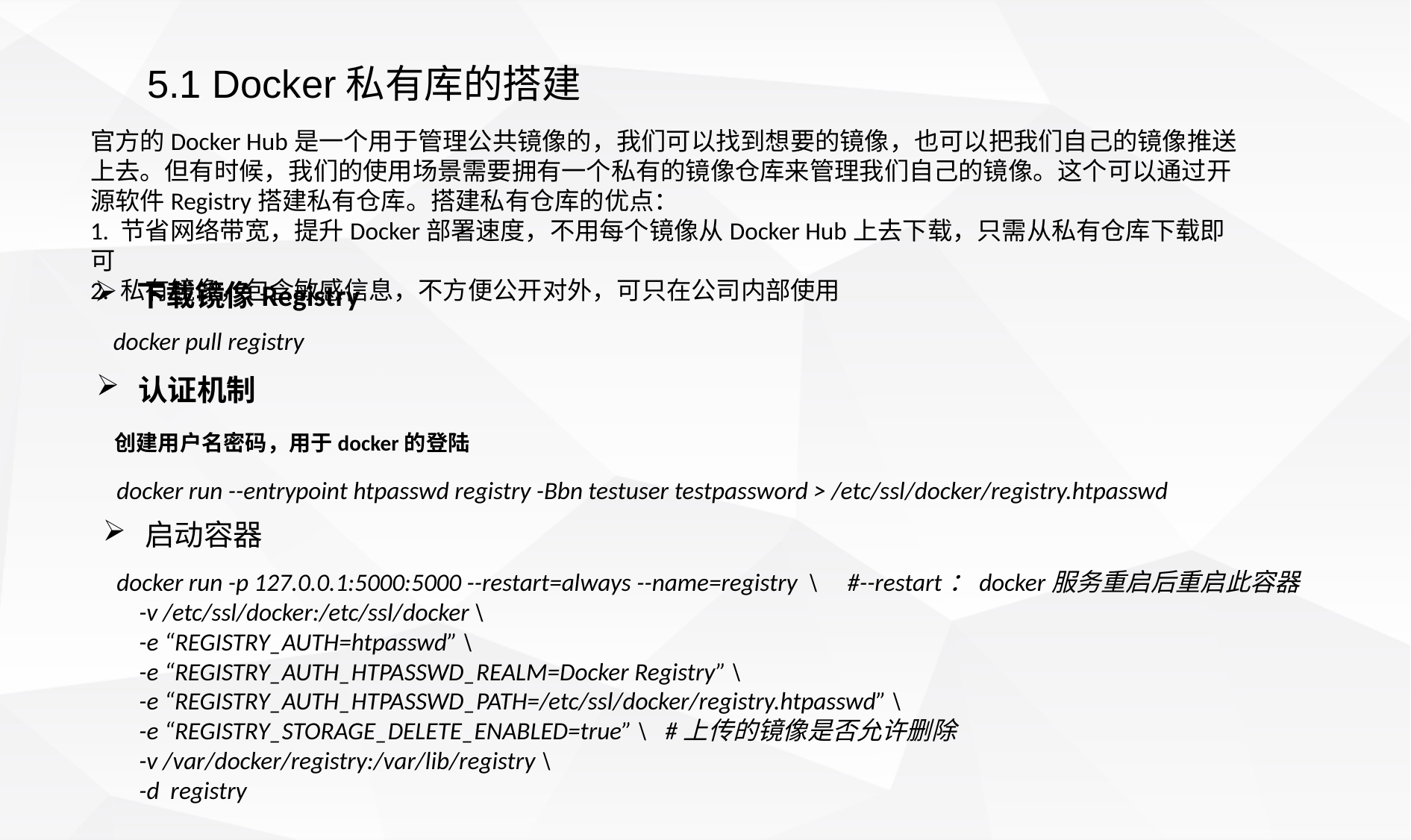

5.1 Docker私有库的搭建
官方的Docker Hub是一个用于管理公共镜像的，我们可以找到想要的镜像，也可以把我们自己的镜像推送上去。但有时候，我们的使用场景需要拥有一个私有的镜像仓库来管理我们自己的镜像。这个可以通过开源软件Registry搭建私有仓库。搭建私有仓库的优点：
1. 节省网络带宽，提升Docker部署速度，不用每个镜像从Docker Hub上去下载，只需从私有仓库下载即可
2. 私有镜像，包含敏感信息，不方便公开对外，可只在公司内部使用
下载镜像Registry
docker pull registry
认证机制
创建用户名密码，用于docker的登陆
docker run --entrypoint htpasswd registry -Bbn testuser testpassword > /etc/ssl/docker/registry.htpasswd
启动容器
docker run -p 127.0.0.1:5000:5000 --restart=always --name=registry  \     #--restart：docker服务重启后重启此容器
    -v /etc/ssl/docker:/etc/ssl/docker \
    -e “REGISTRY_AUTH=htpasswd” \
    -e “REGISTRY_AUTH_HTPASSWD_REALM=Docker Registry” \
    -e “REGISTRY_AUTH_HTPASSWD_PATH=/etc/ssl/docker/registry.htpasswd” \
    -e “REGISTRY_STORAGE_DELETE_ENABLED=true” \   #上传的镜像是否允许删除
    -v /var/docker/registry:/var/lib/registry \
    -d  registry